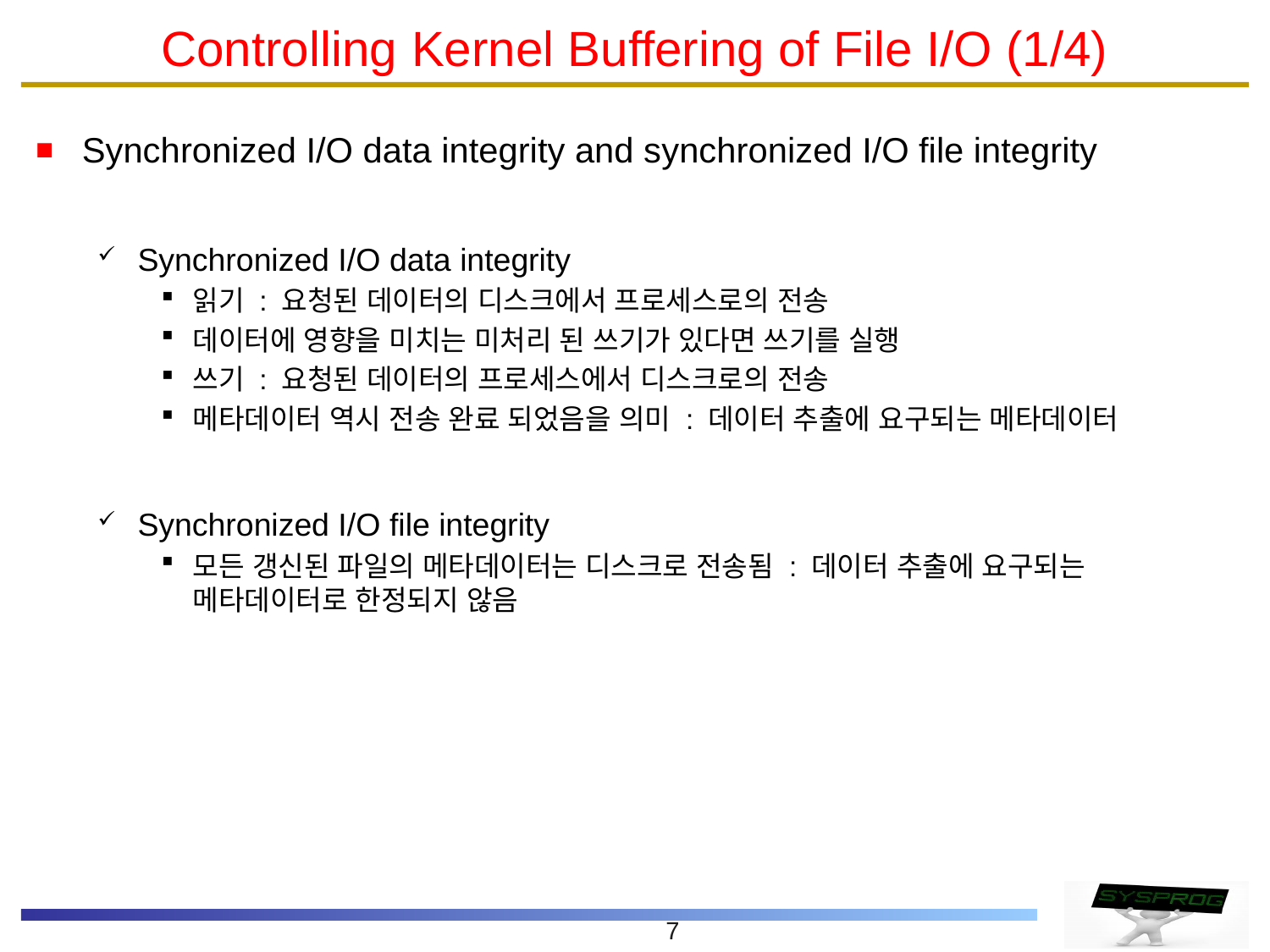

# Controlling Kernel Buffering of File I/O (1/4)
Synchronized I/O data integrity and synchronized I/O file integrity

Synchronized I/O data integrity
읽기 : 요청된 데이터의 디스크에서 프로세스로의 전송
데이터에 영향을 미치는 미처리 된 쓰기가 있다면 쓰기를 실행
쓰기 : 요청된 데이터의 프로세스에서 디스크로의 전송
메타데이터 역시 전송 완료 되었음을 의미 : 데이터 추출에 요구되는 메타데이터

Synchronized I/O file integrity
모든 갱신된 파일의 메타데이터는 디스크로 전송됨 : 데이터 추출에 요구되는 메타데이터로 한정되지 않음
7